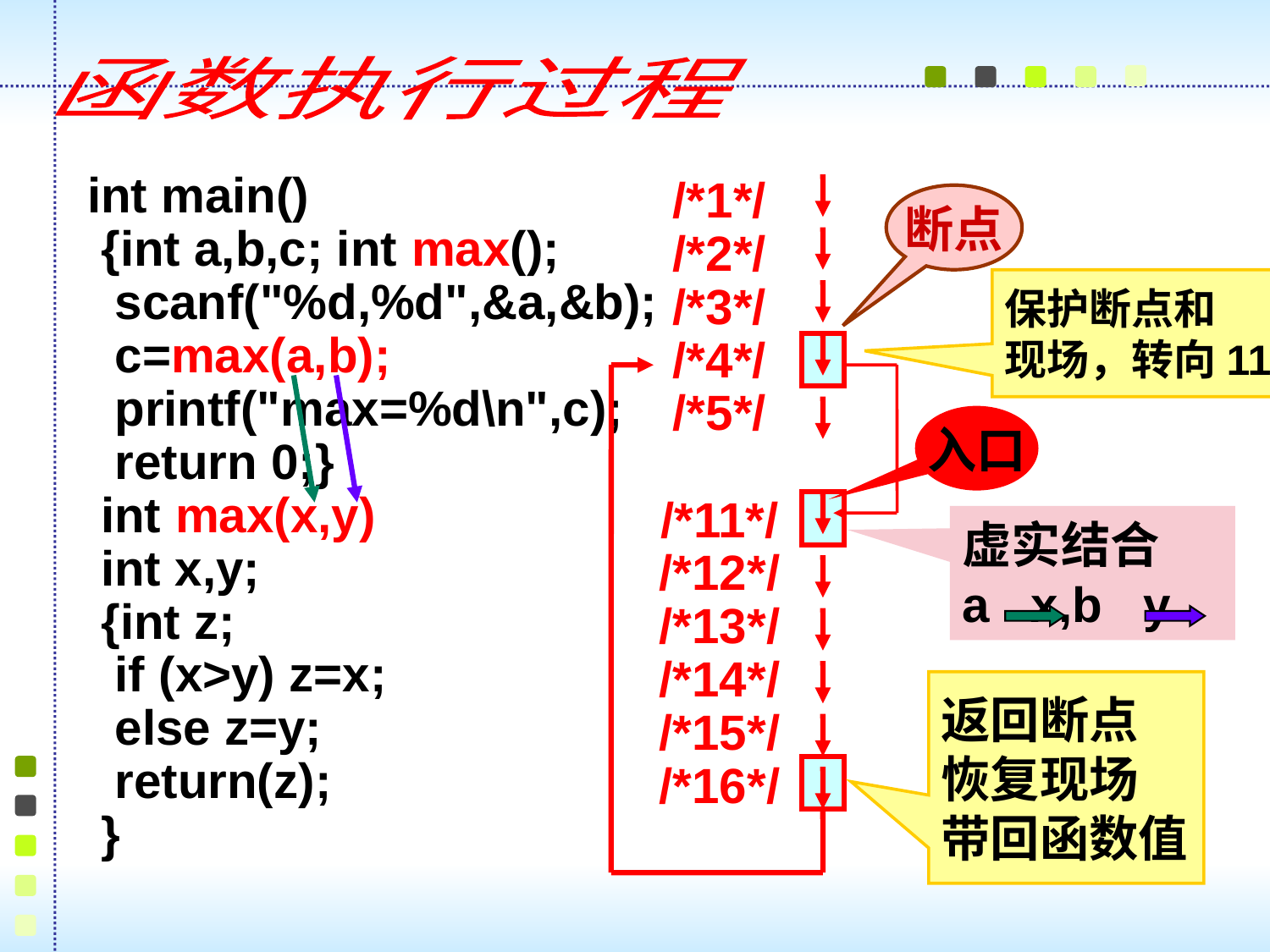

函数执行过程
/*1*/
/*2*/
/*3*/
/*4*/
/*5*/

/*11*/
/*12*/
/*13*/
/*14*/
/*15*/
/*16*/
int main()
 {int a,b,c; int max();
  scanf("%d,%d",&a,&b);
  c=max(a,b);
  printf("max=%d\n",c);
  return 0;}
 int max(x,y)
 int x,y;
 {int z;
  if (x>y) z=x;
  else z=y;
  return(z);
 }

断点

保护断点和
现场，转向11

入口

虚实结合
a   x,b   y

返回断点
恢复现场
带回函数值